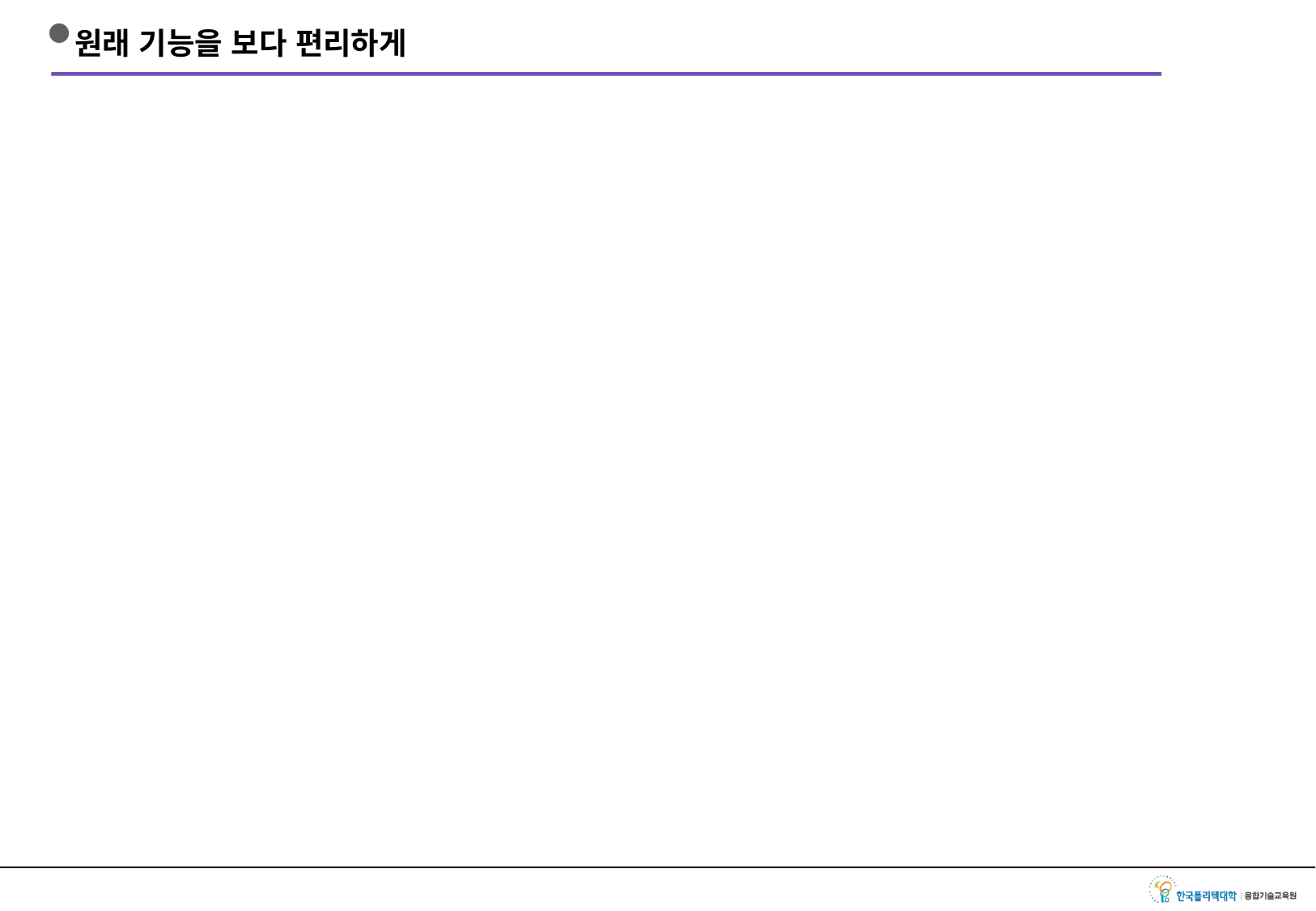

# 원래 기능을 보다 편리하게
InputStream/OutputStream은 byte단위로 데이터를 처리하기 때문에 좀 더 많은
     기능은 상속의 형태로 구현되어 있다.
원래의 In/Output Stream을 다른 클래스 안으로 결합시켜서 기능을 확장하는 방식